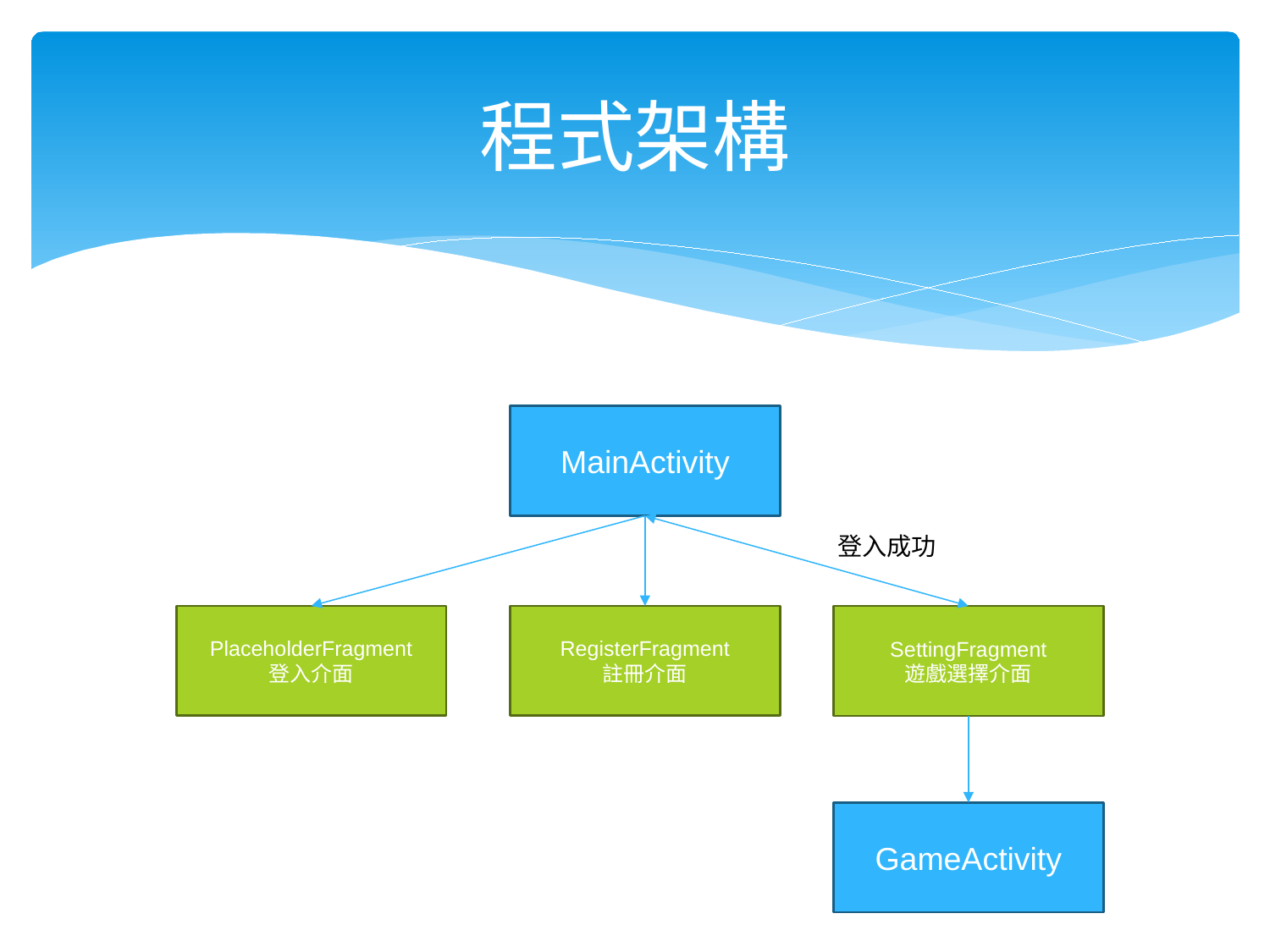

# 程式架構

MainActivity
登入成功
PlaceholderFragment
登入介面
RegisterFragment
註冊介面
SettingFragment
遊戲選擇介面
GameActivity